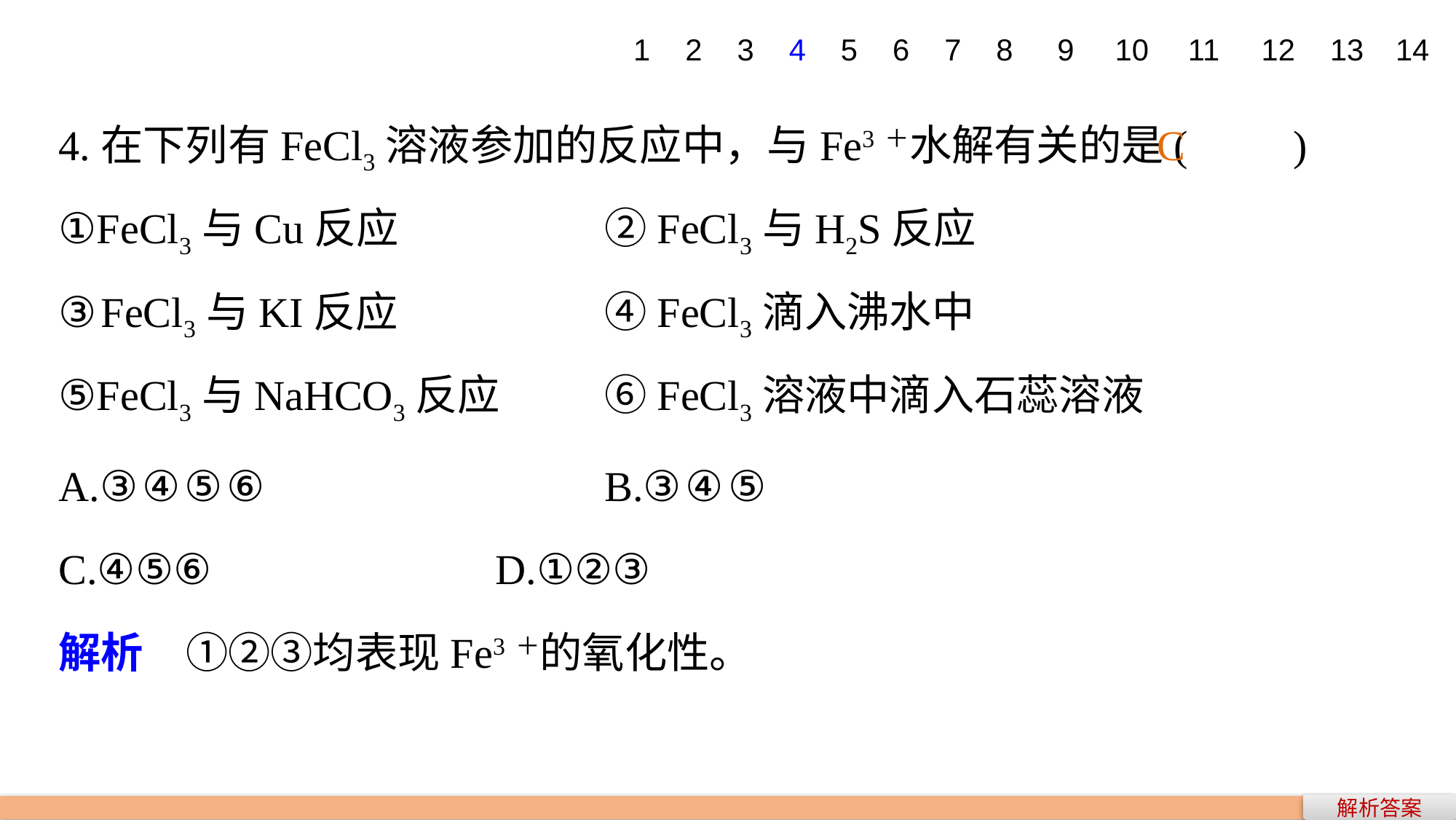

1
2
3
4
5
6
7
8
9
10
11
12
13
14
4.在下列有FeCl3溶液参加的反应中，与Fe3＋水解有关的是(　　)
①FeCl3与Cu反应　		②FeCl3与H2S反应
③FeCl3与KI反应　		④FeCl3滴入沸水中
⑤FeCl3与NaHCO3反应　	⑥FeCl3溶液中滴入石蕊溶液
A.③④⑤⑥  			B.③④⑤
C.④⑤⑥  			D.①②③
解析　①②③均表现Fe3＋的氧化性。
C
解析答案